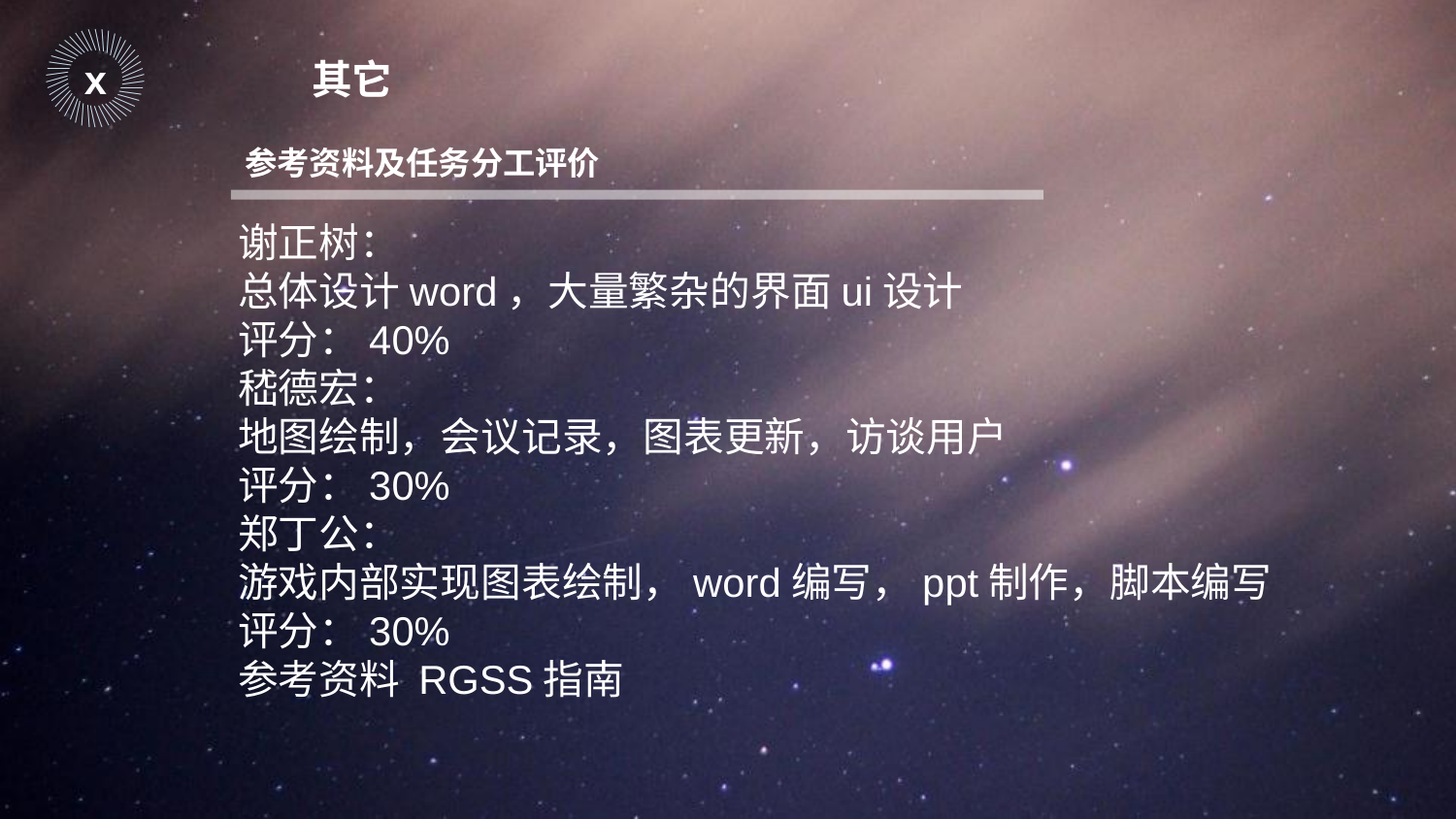

｜
｜
｜
｜
｜
｜
｜
｜
｜
｜
｜
｜
｜
｜
｜
｜
｜
｜
｜
｜
｜
｜
｜
｜
｜
｜
｜
｜
｜
｜
｜
｜
｜
｜
｜
｜
｜
｜
｜
｜
｜
｜
｜
｜
｜
｜
x
其它
参考资料及任务分工评价

谢正树：
总体设计word，大量繁杂的界面ui设计
评分：40%
嵇德宏：
地图绘制，会议记录，图表更新，访谈用户
评分：30%
郑丁公：
游戏内部实现图表绘制，word编写，ppt制作，脚本编写
评分：30%
参考资料 RGSS指南